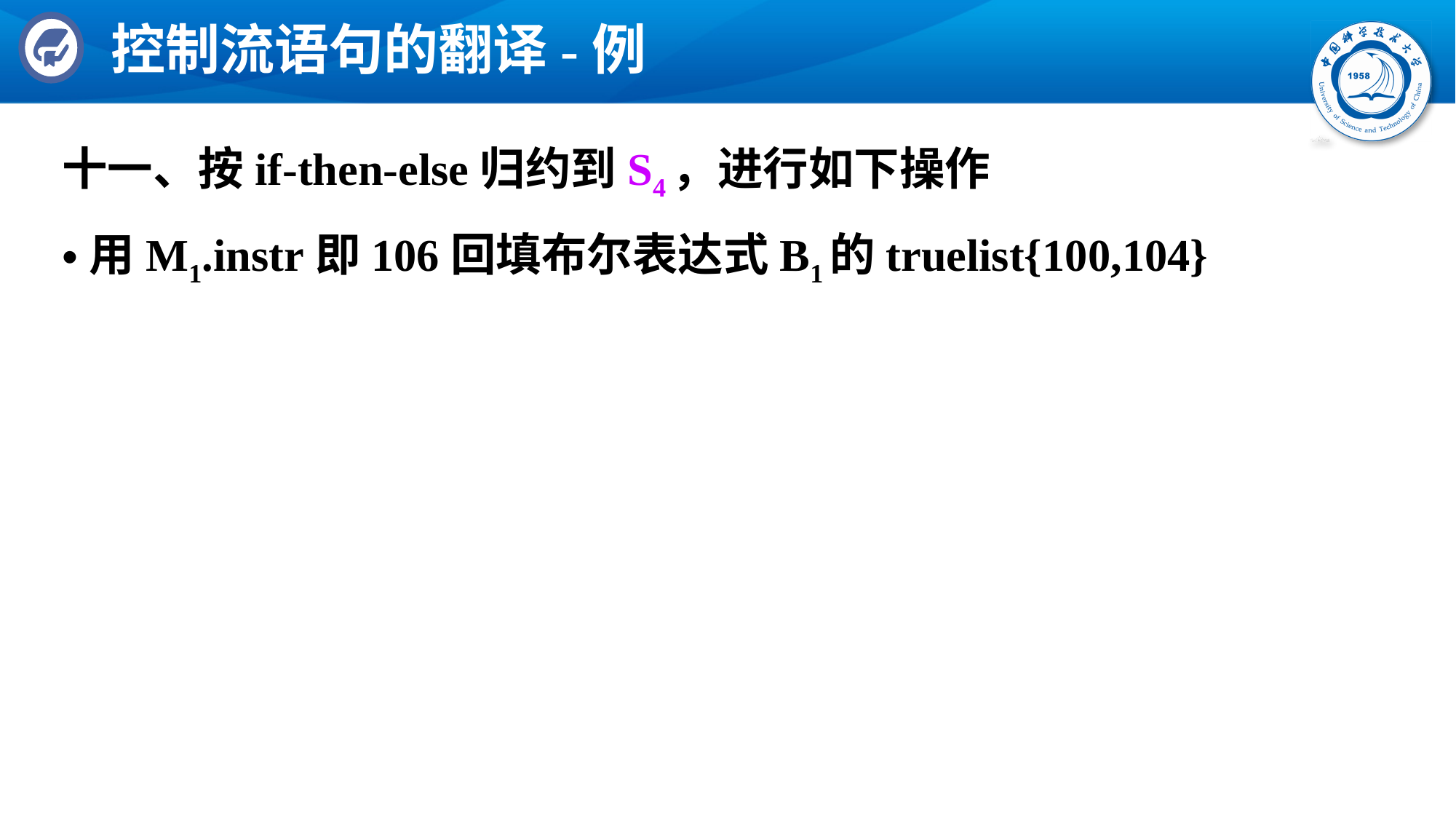

# 控制流语句的翻译-例
十一、按if-then-else归约到S4，进行如下操作
用M1.instr即106回填布尔表达式B1的truelist{100,104} 布尔表达式B1的falselist{103,105}用111回填
整个if-then-else语句的nextlist，即S4.nextlist合并为{ 107, 110 }